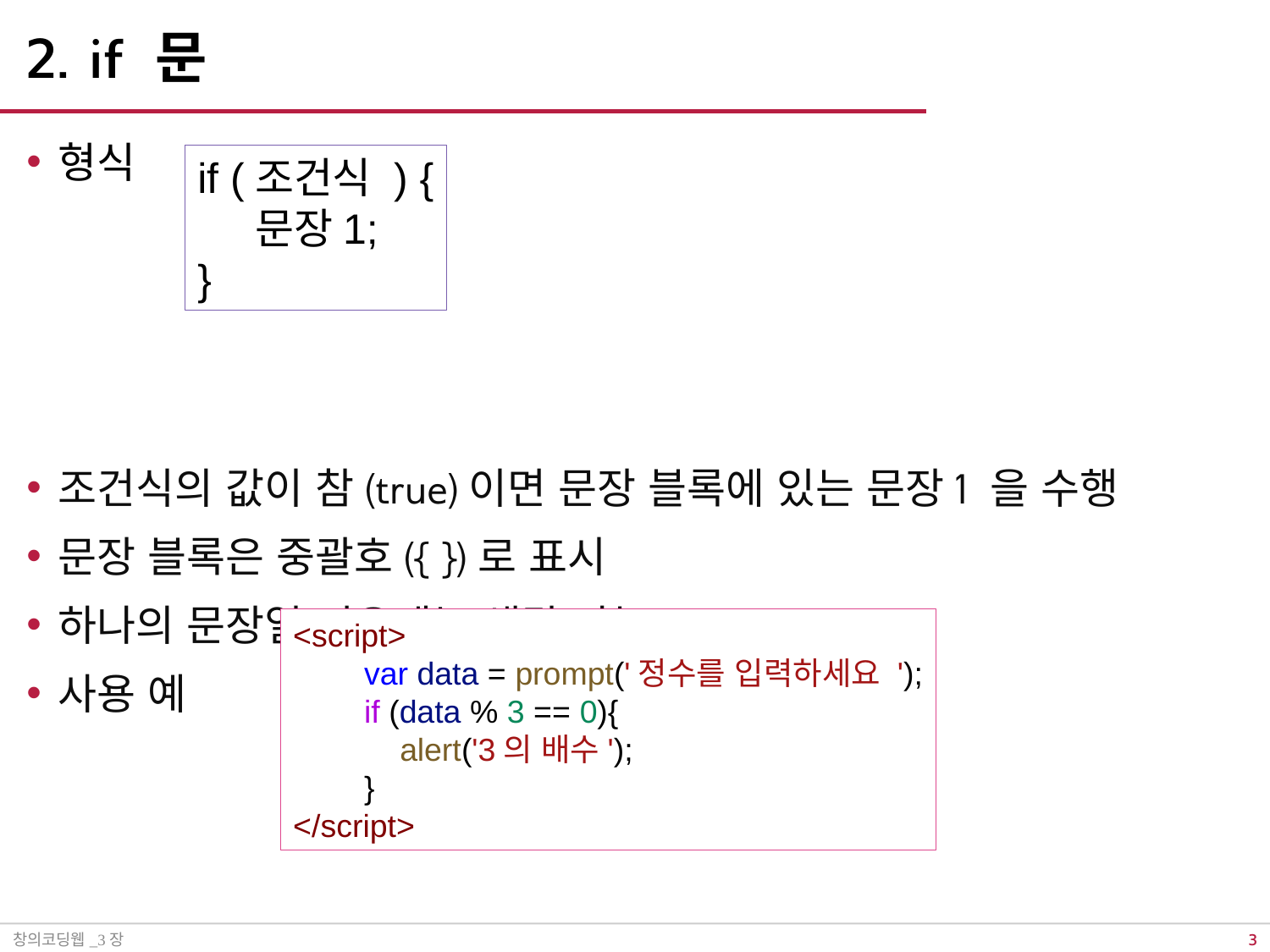

# 2. if 문
형식

조건식의 값이 참(true)이면 문장 블록에 있는 문장1 을 수행
문장 블록은 중괄호({ })로 표시
하나의 문장일 경우에는 생략 가능
사용 예

if (조건식 ) {
    문장1;
}
<script>
        var data = prompt('정수를 입력하세요 ');
        if (data % 3 == 0){
            alert('3의 배수');
        }
</script>
창의코딩웹_3장
3